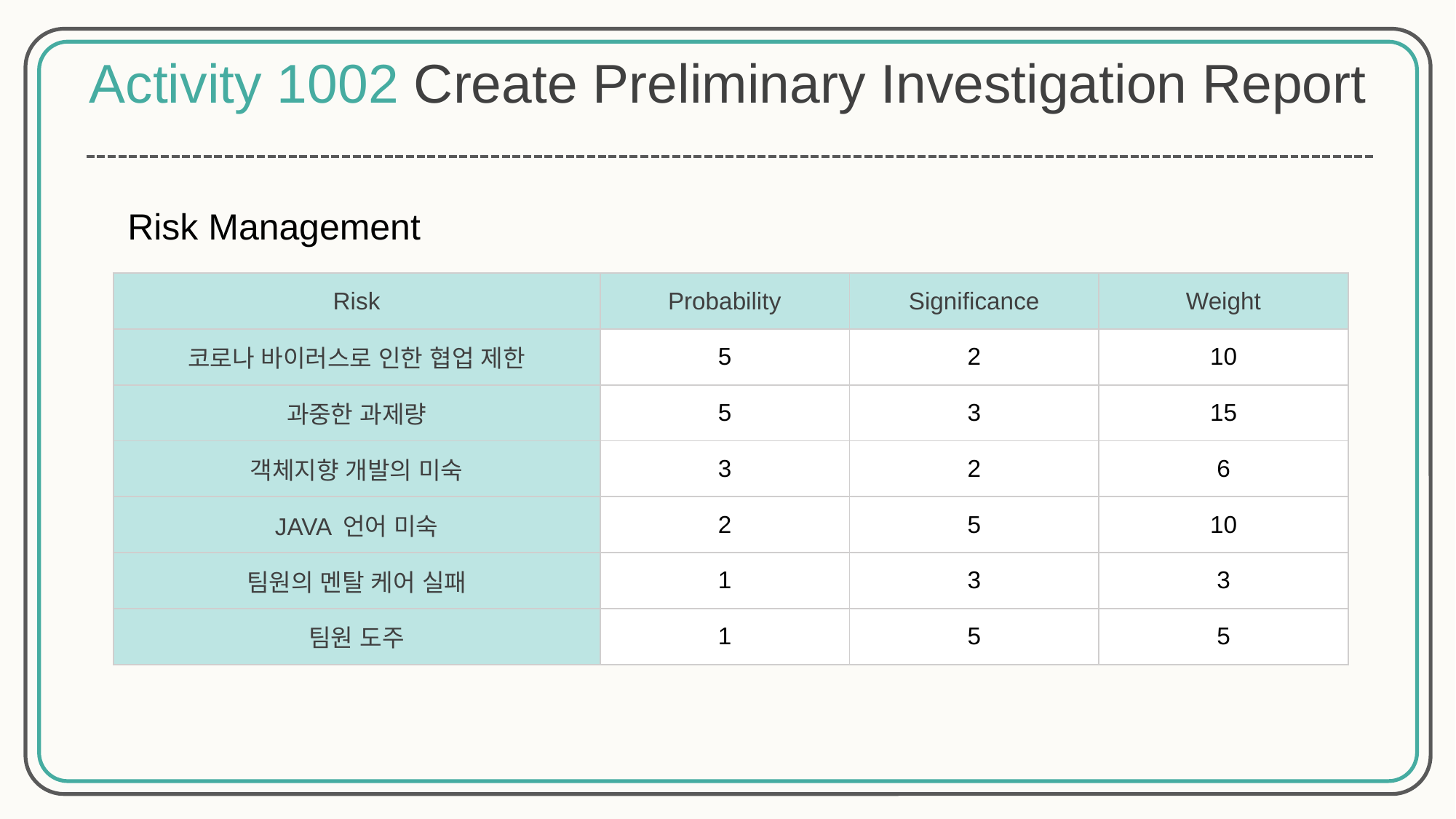

Activity 1002 Create Preliminary Investigation Report
Risk Management
| Risk | Probability | Significance | Weight |
| --- | --- | --- | --- |
| 코로나 바이러스로 인한 협업 제한 | 5 | 2 | 10 |
| 과중한 과제량 | 5 | 3 | 15 |
| 객체지향 개발의 미숙 | 3 | 2 | 6 |
| JAVA 언어 미숙 | 2 | 5 | 10 |
| 팀원의 멘탈 케어 실패 | 1 | 3 | 3 |
| 팀원 도주 | 1 | 5 | 5 |